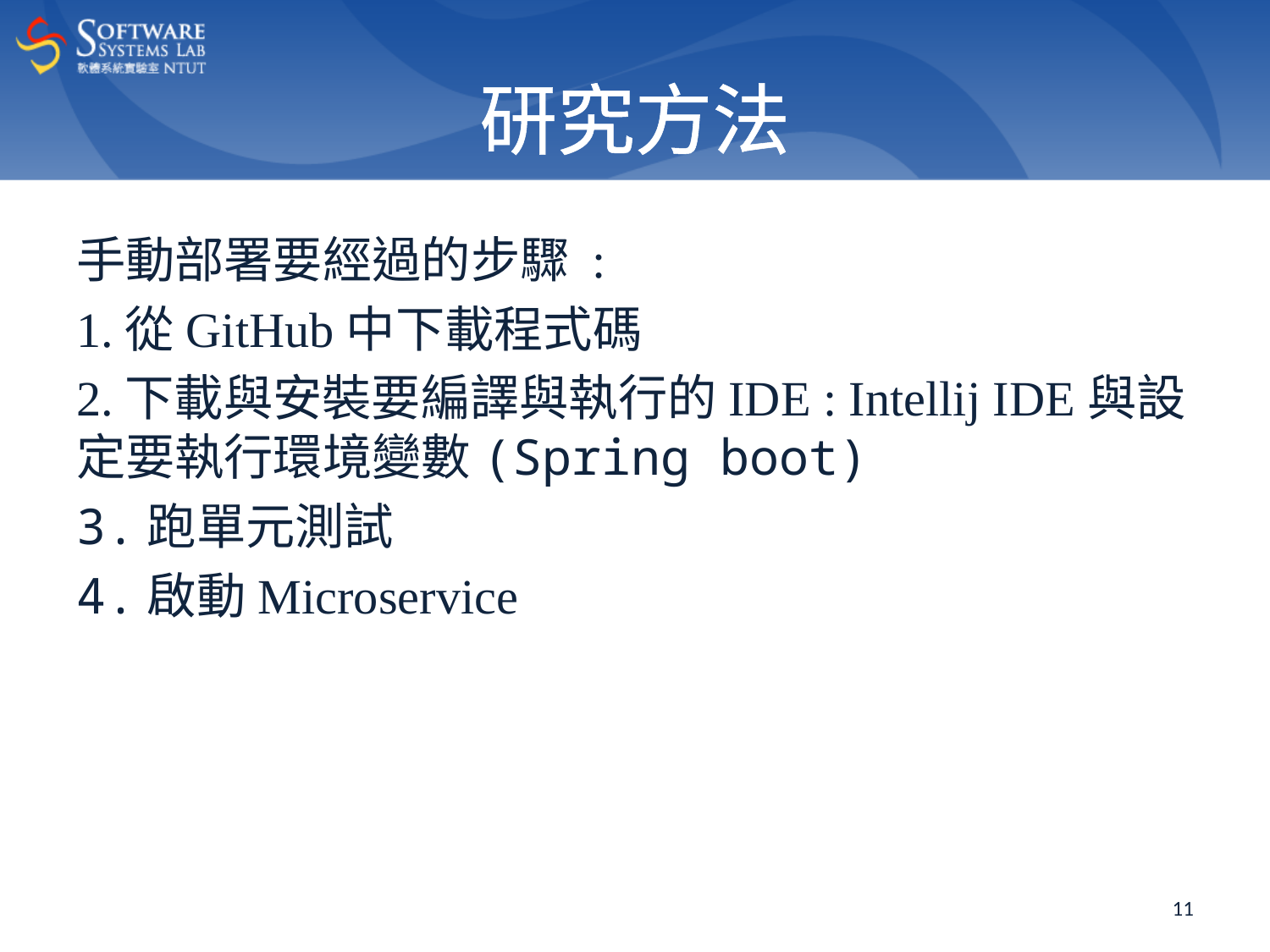

# 研究方法
手動部署要經過的步驟 :
1.從GitHub中下載程式碼
2.下載與安裝要編譯與執行的IDE : Intellij IDE與設定要執行環境變數(Spring boot)
3.跑單元測試
4.啟動Microservice

11